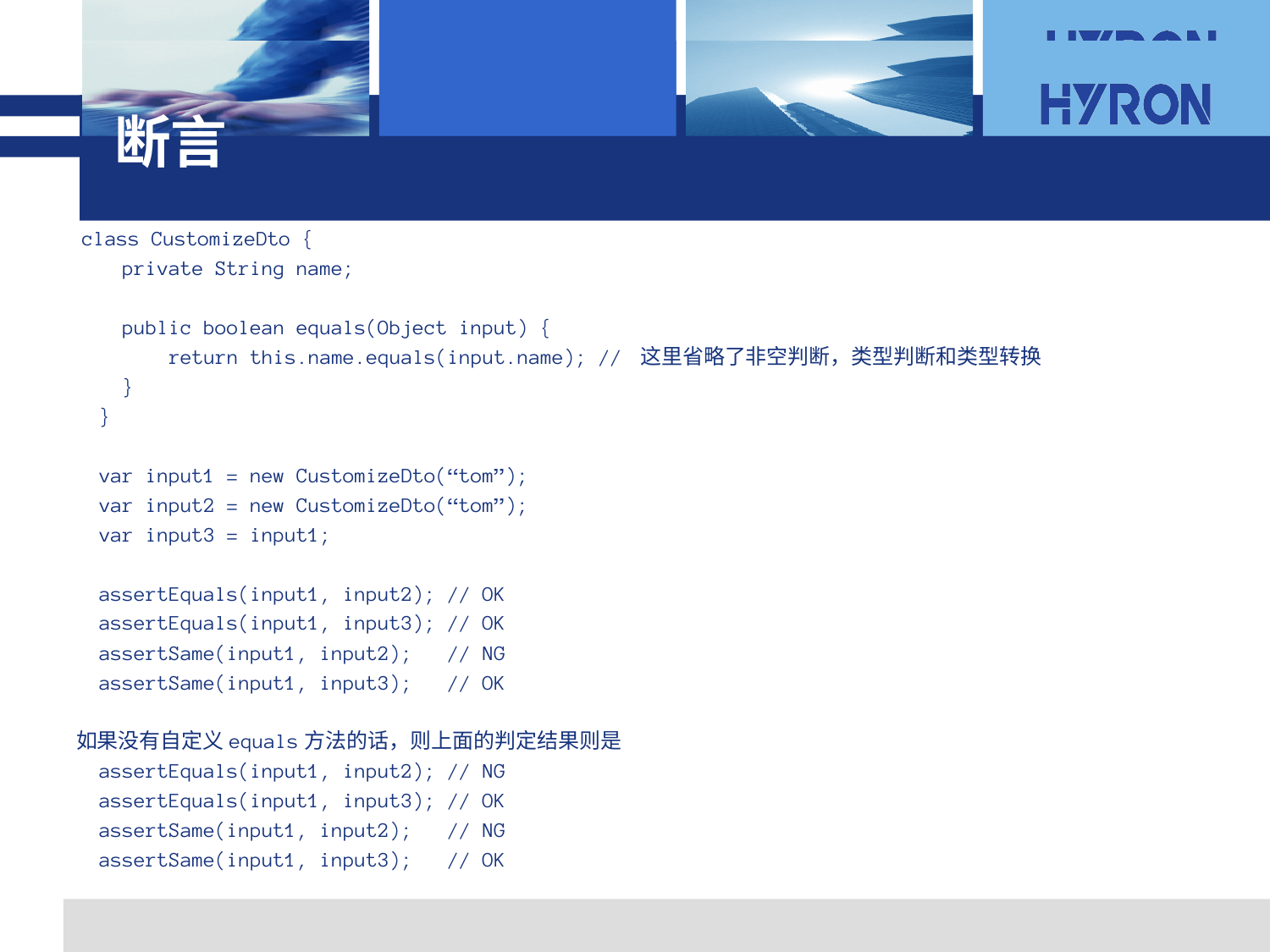

# 断言
 class CustomizeDto {
    private String name;

    public boolean equals(Object input) {
        return this.name.equals(input.name); // 这里省略了非空判断，类型判断和类型转换
    }
  }

  var input1 = new CustomizeDto(“tom”);
  var input2 = new CustomizeDto(“tom”);
  var input3 = input1;

  assertEquals(input1, input2); // OK
  assertEquals(input1, input3); // OK
  assertSame(input1, input2);   // NG
  assertSame(input1, input3);   // OK

如果没有自定义equals方法的话，则上面的判定结果则是
  assertEquals(input1, input2); // NG
  assertEquals(input1, input3); // OK
  assertSame(input1, input2);   // NG
  assertSame(input1, input3);   // OK